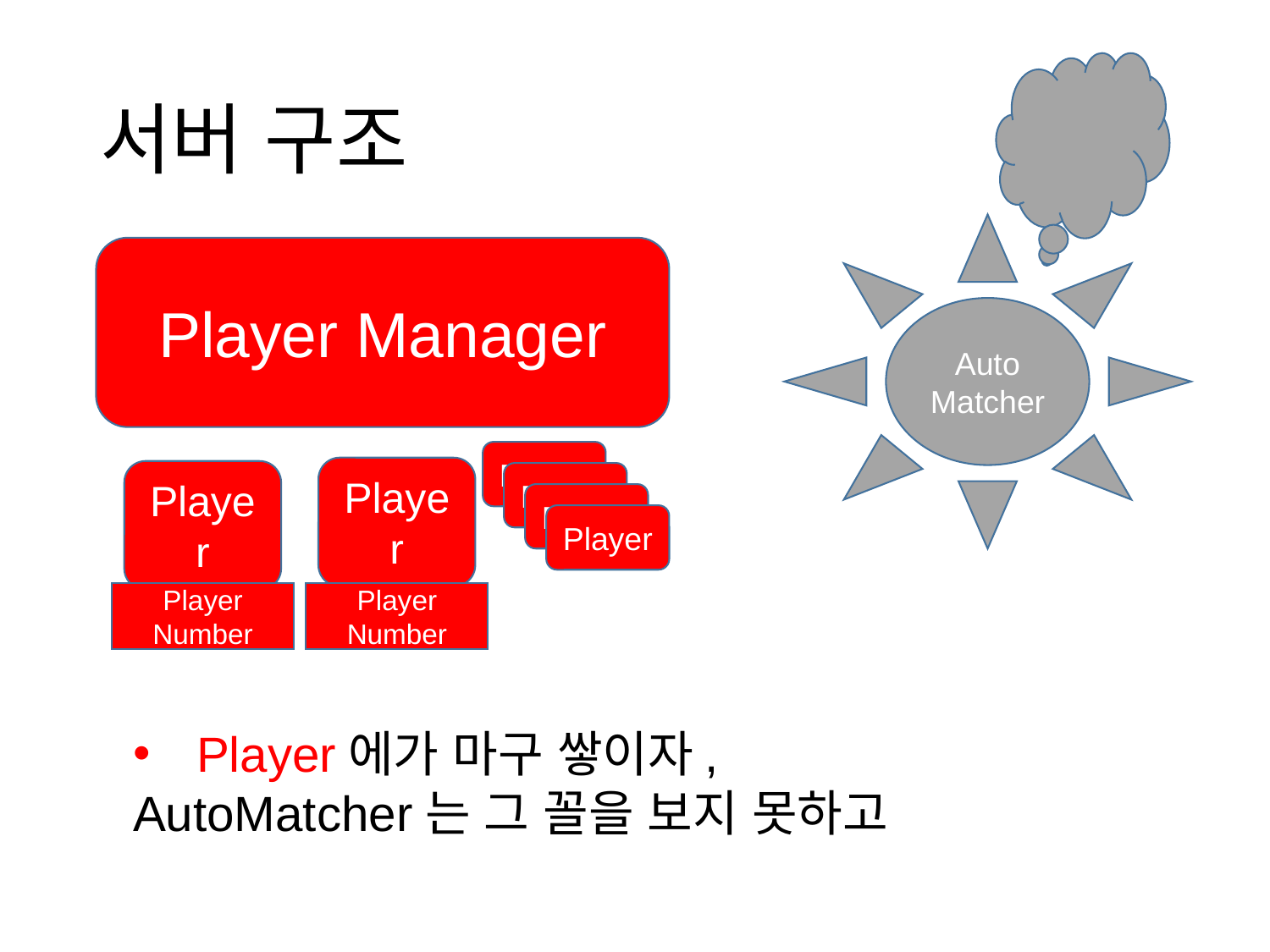

# 서버 구조

Auto
Matcher
Player Manager
Player
Player
Player
Player
Player
Player
Player
Number
Player
Number
Player에가 마구 쌓이자,
AutoMatcher는 그 꼴을 보지 못하고